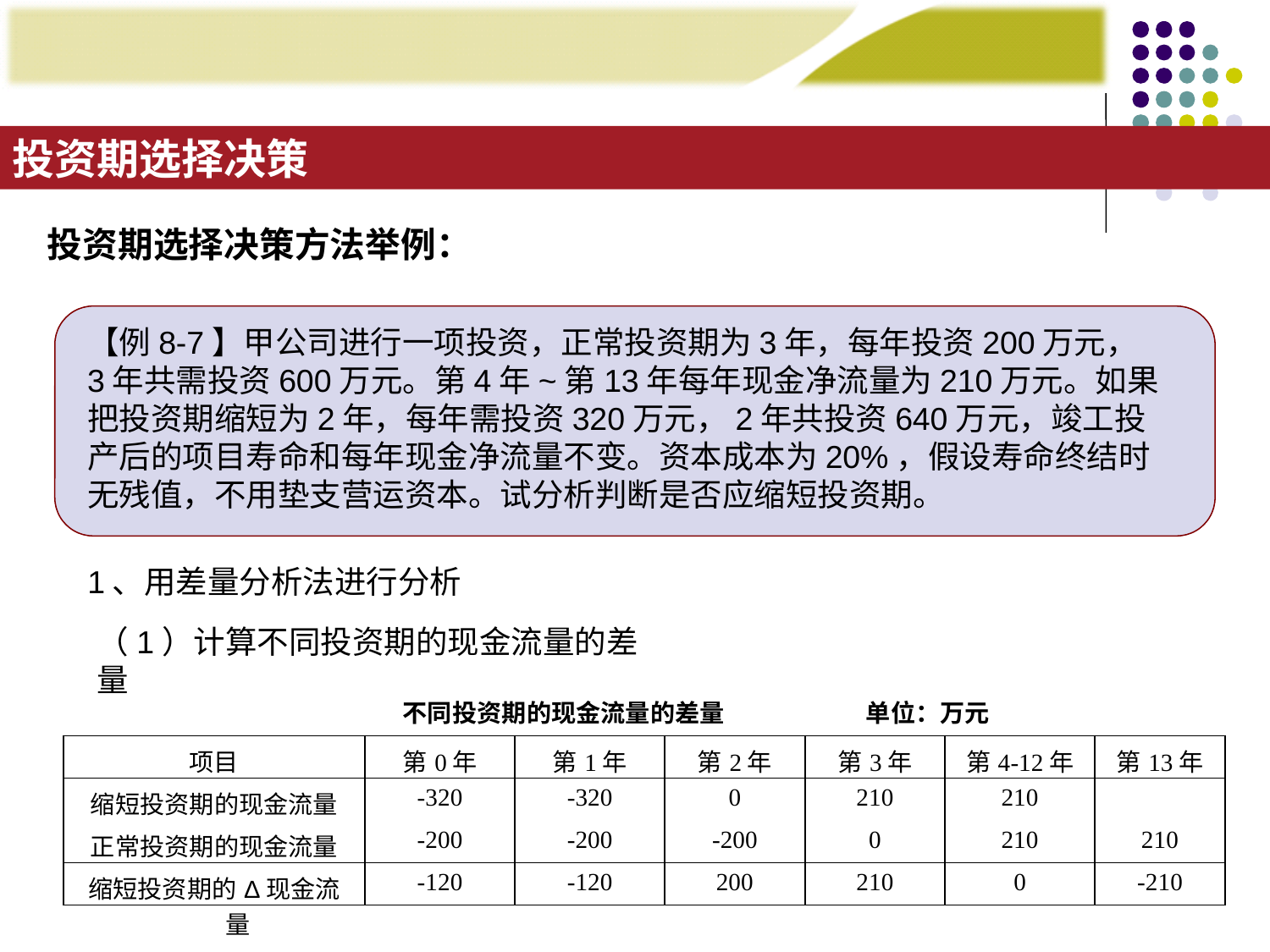

投资期选择决策
投资期选择决策方法举例：

【例8-7】甲公司进行一项投资，正常投资期为3年，每年投资200万元，3年共需投资600万元。第4年~第13年每年现金净流量为210万元。如果把投资期缩短为2年，每年需投资320万元，2年共投资640万元，竣工投产后的项目寿命和每年现金净流量不变。资本成本为20%，假设寿命终结时无残值，不用垫支营运资本。试分析判断是否应缩短投资期。
1、用差量分析法进行分析
| 不同投资期的现金流量的差量 单位：万元 |  |  |  |  |  |  |
| --- | --- | --- | --- | --- | --- | --- |
| 项目 | 第0年 | 第1年 | 第2年 | 第3年 | 第4-12年 | 第13年 |
| 缩短投资期的现金流量 | -320 | -320 | 0 | 210 | 210 |  |
| 正常投资期的现金流量 | -200 | -200 | -200 | 0 | 210 | 210 |
| 缩短投资期的Δ现金流量 | -120 | -120 | 200 | 210 | 0 | -210 |
常用的方法是差量分析法

（1）计算不同投资期的现金流量的差量